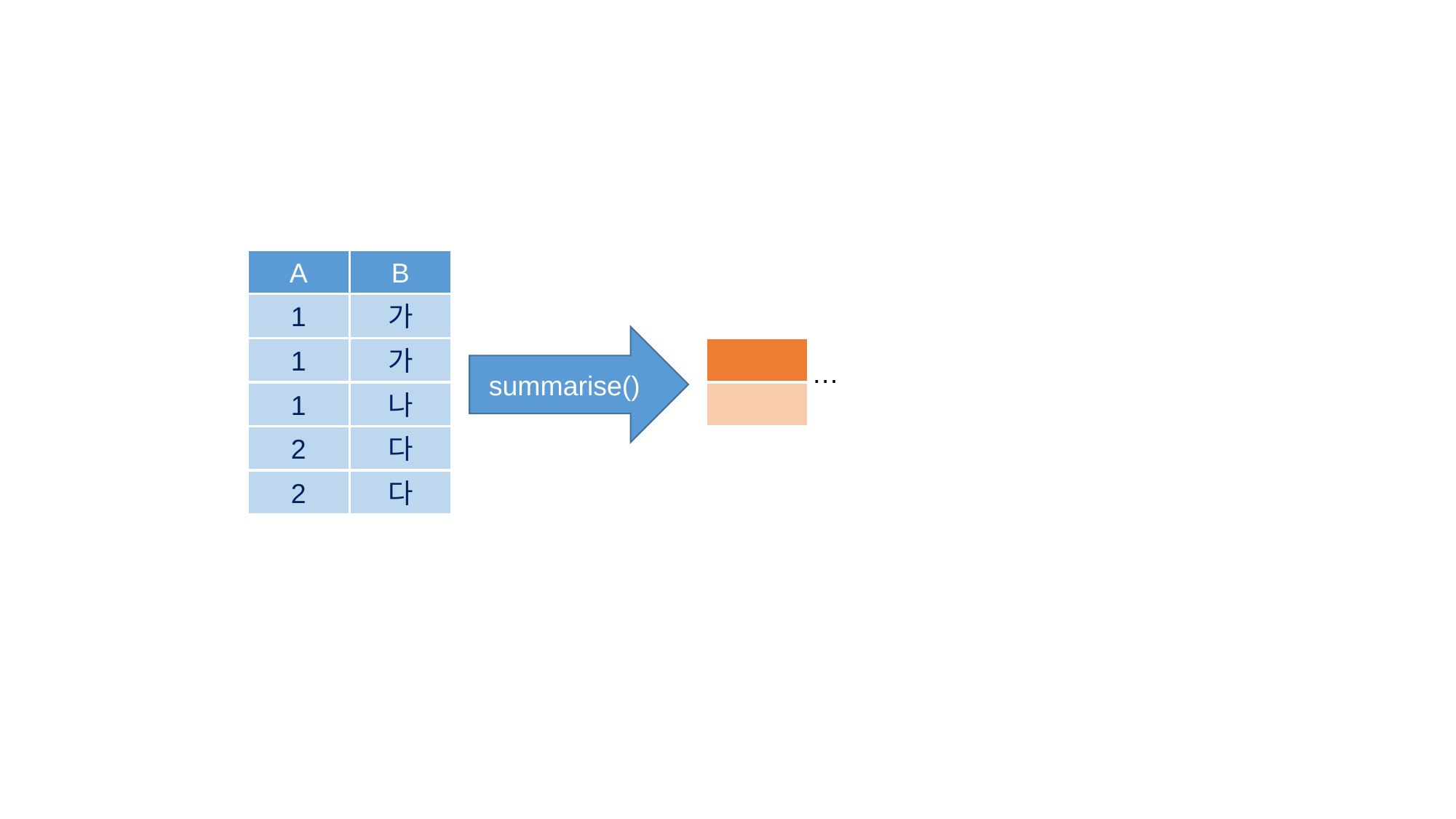

A
B
1
가
summarise()
1
가

…
1
나

2
다
2
다